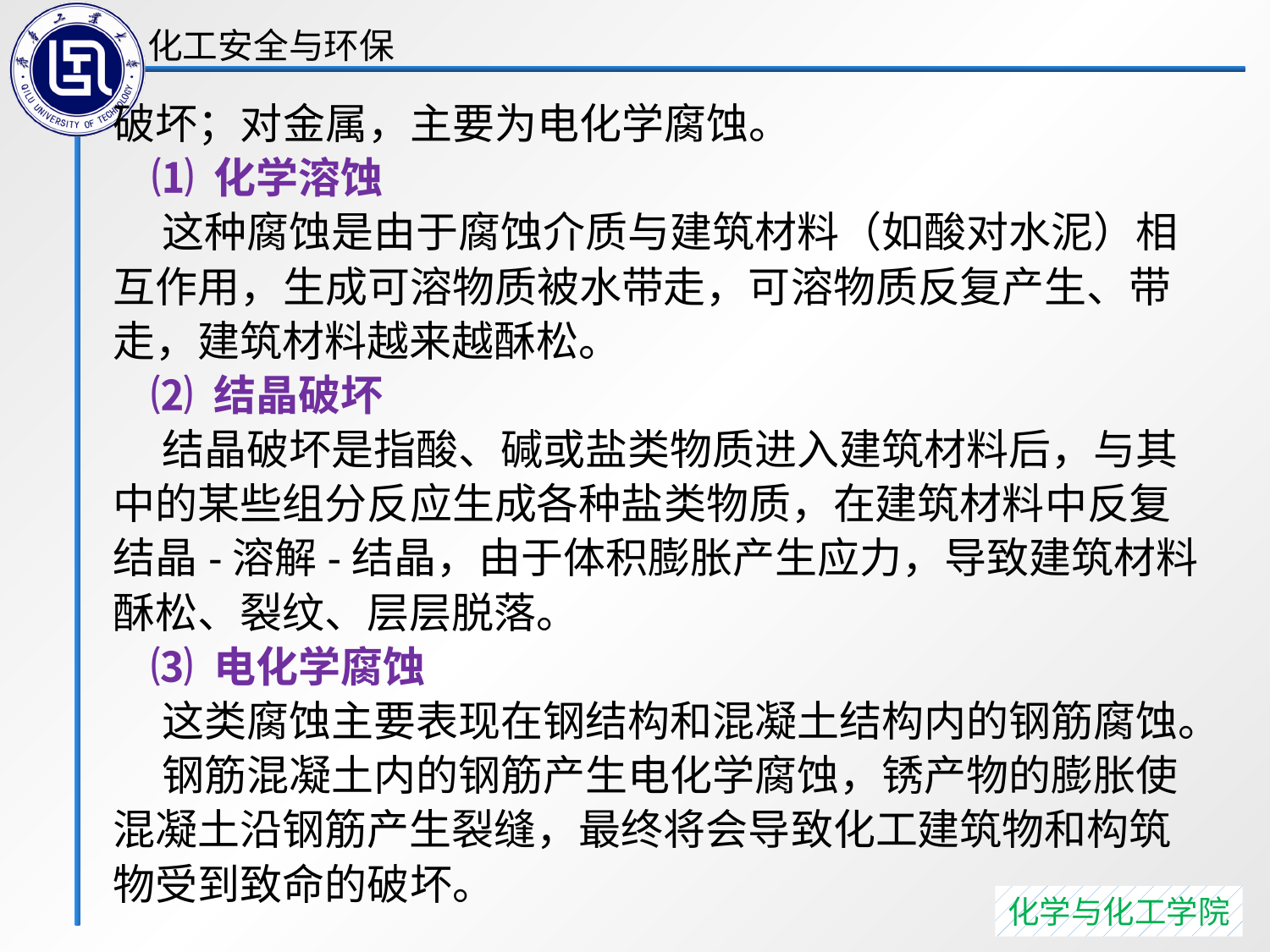

破坏；对金属，主要为电化学腐蚀。
    ⑴ 化学溶蚀
    这种腐蚀是由于腐蚀介质与建筑材料（如酸对水泥）相互作用，生成可溶物质被水带走，可溶物质反复产生、带走，建筑材料越来越酥松。
    ⑵ 结晶破坏
    结晶破坏是指酸、碱或盐类物质进入建筑材料后，与其中的某些组分反应生成各种盐类物质，在建筑材料中反复结晶-溶解-结晶，由于体积膨胀产生应力，导致建筑材料酥松、裂纹、层层脱落。
    ⑶ 电化学腐蚀
    这类腐蚀主要表现在钢结构和混凝土结构内的钢筋腐蚀。
    钢筋混凝土内的钢筋产生电化学腐蚀，锈产物的膨胀使混凝土沿钢筋产生裂缝，最终将会导致化工建筑物和构筑物受到致命的破坏。